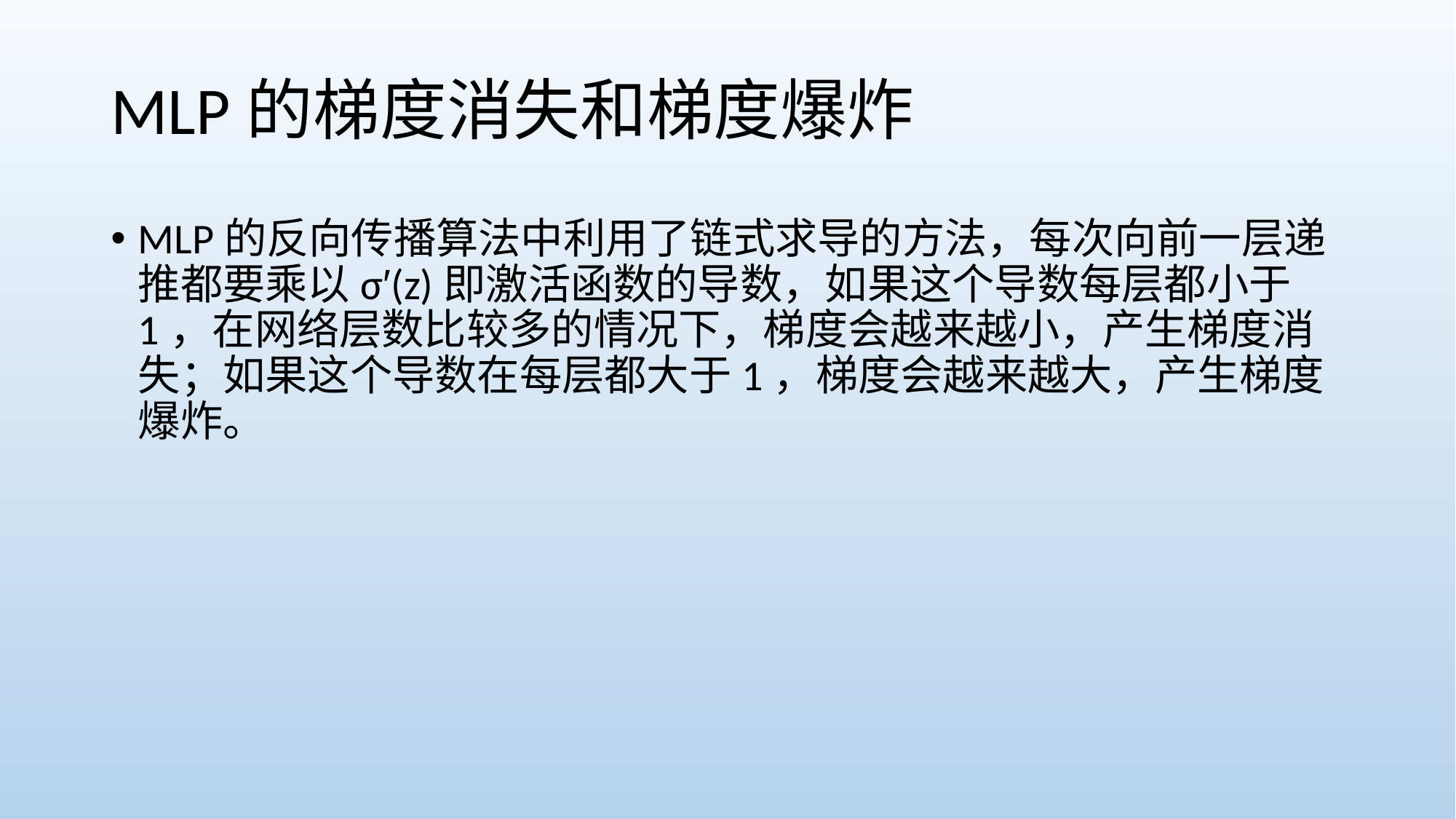

# MLP的梯度消失和梯度爆炸
MLP的反向传播算法中利用了链式求导的方法，每次向前一层递推都要乘以σ′(z)即激活函数的导数，如果这个导数每层都小于1，在网络层数比较多的情况下，梯度会越来越小，产生梯度消失；如果这个导数在每层都大于1，梯度会越来越大，产生梯度爆炸。